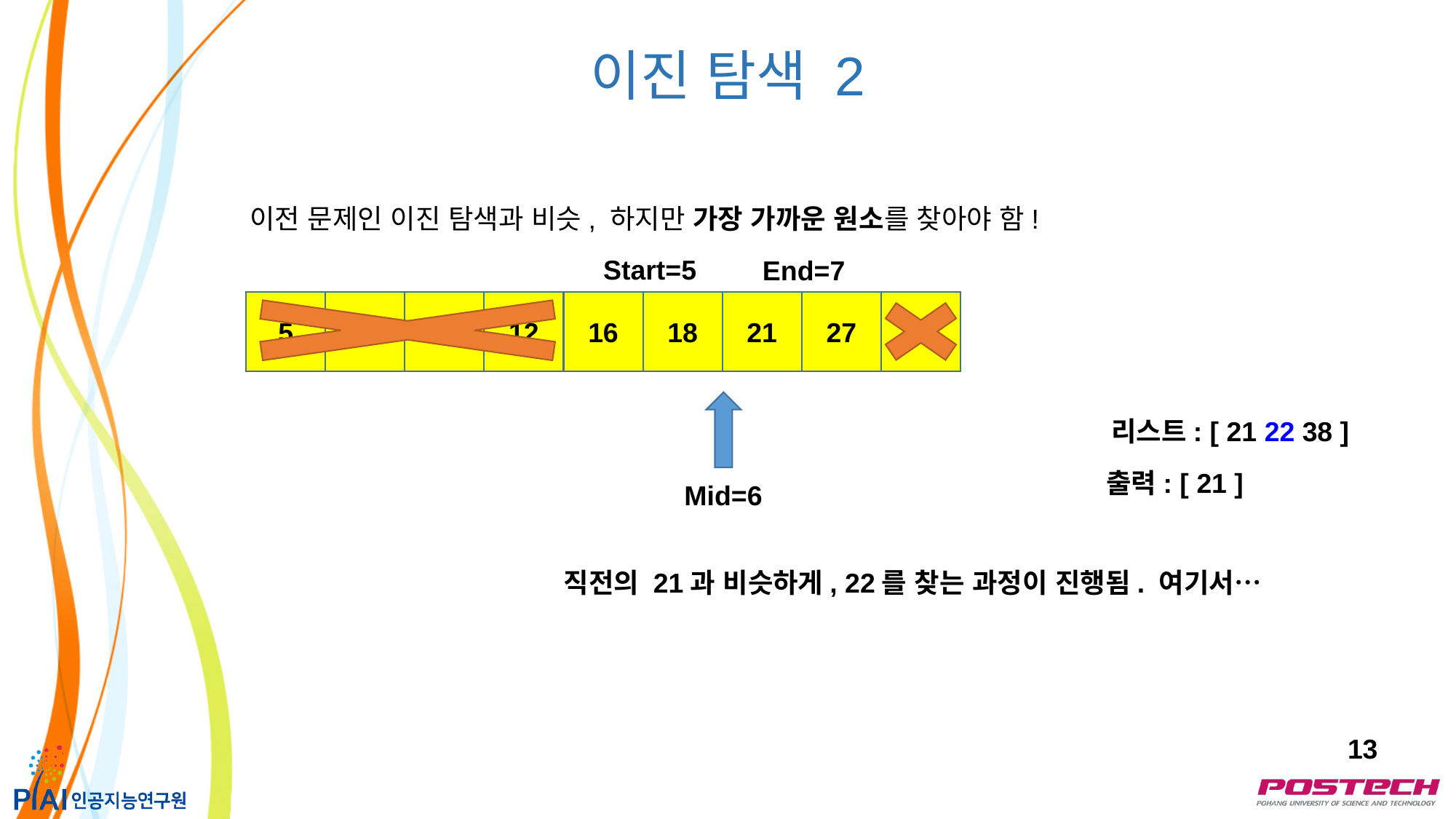

이진 탐색 2

이전 문제인 이진 탐색과 비슷, 하지만 가장 가까운 원소를 찾아야 함!
Start=5
End=7

5
9
10
12
16
18
21
27
29

리스트: [ 21 22 38 ]
출력: [ 21 ]
Mid=6
직전의 21과 비슷하게, 22를 찾는 과정이 진행됨. 여기서…